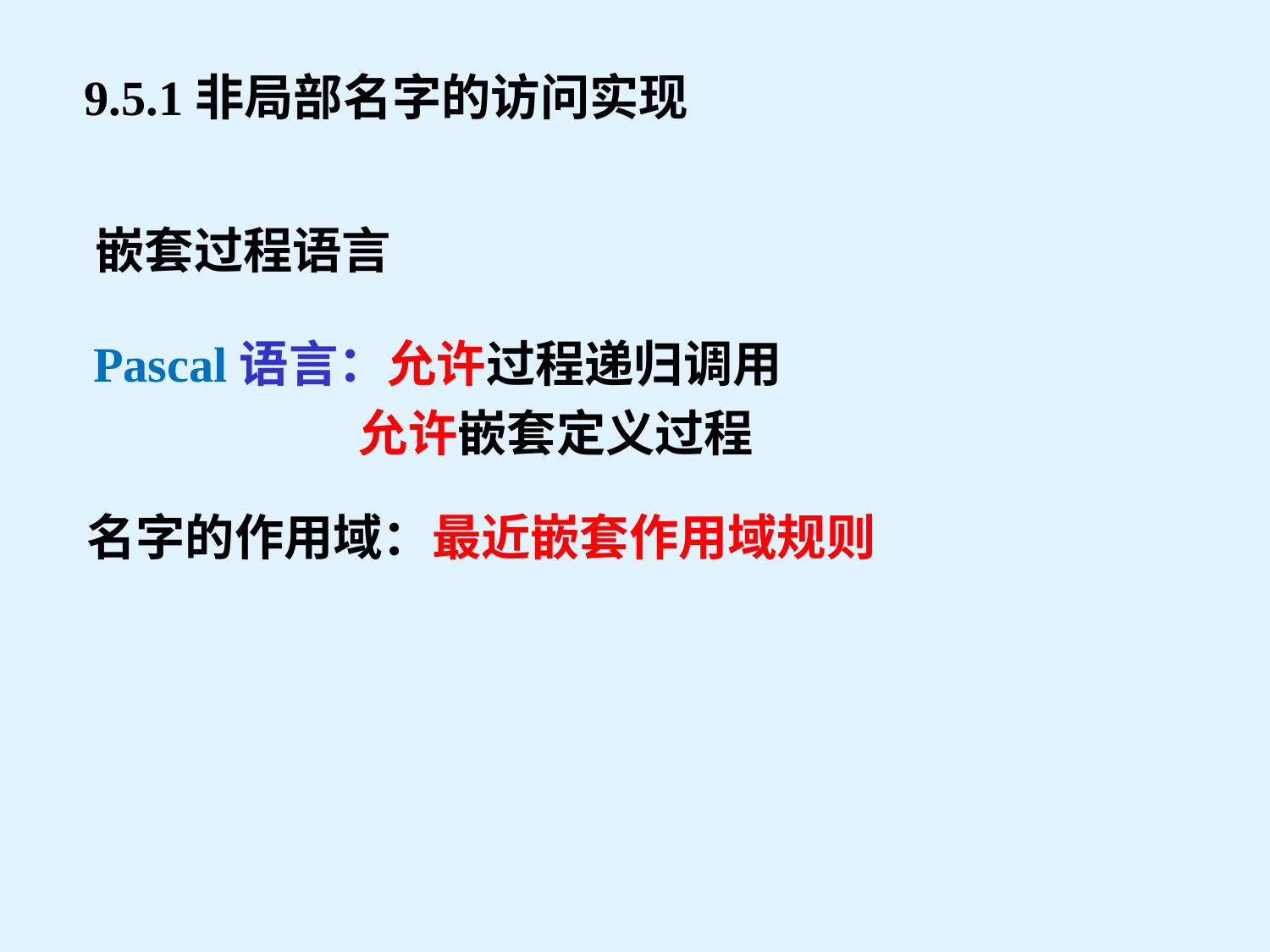

9.5.1非局部名字的访问实现
 嵌套过程语言
    Pascal语言：允许过程递归调用
                           允许嵌套定义过程
名字的作用域：最近嵌套作用域规则